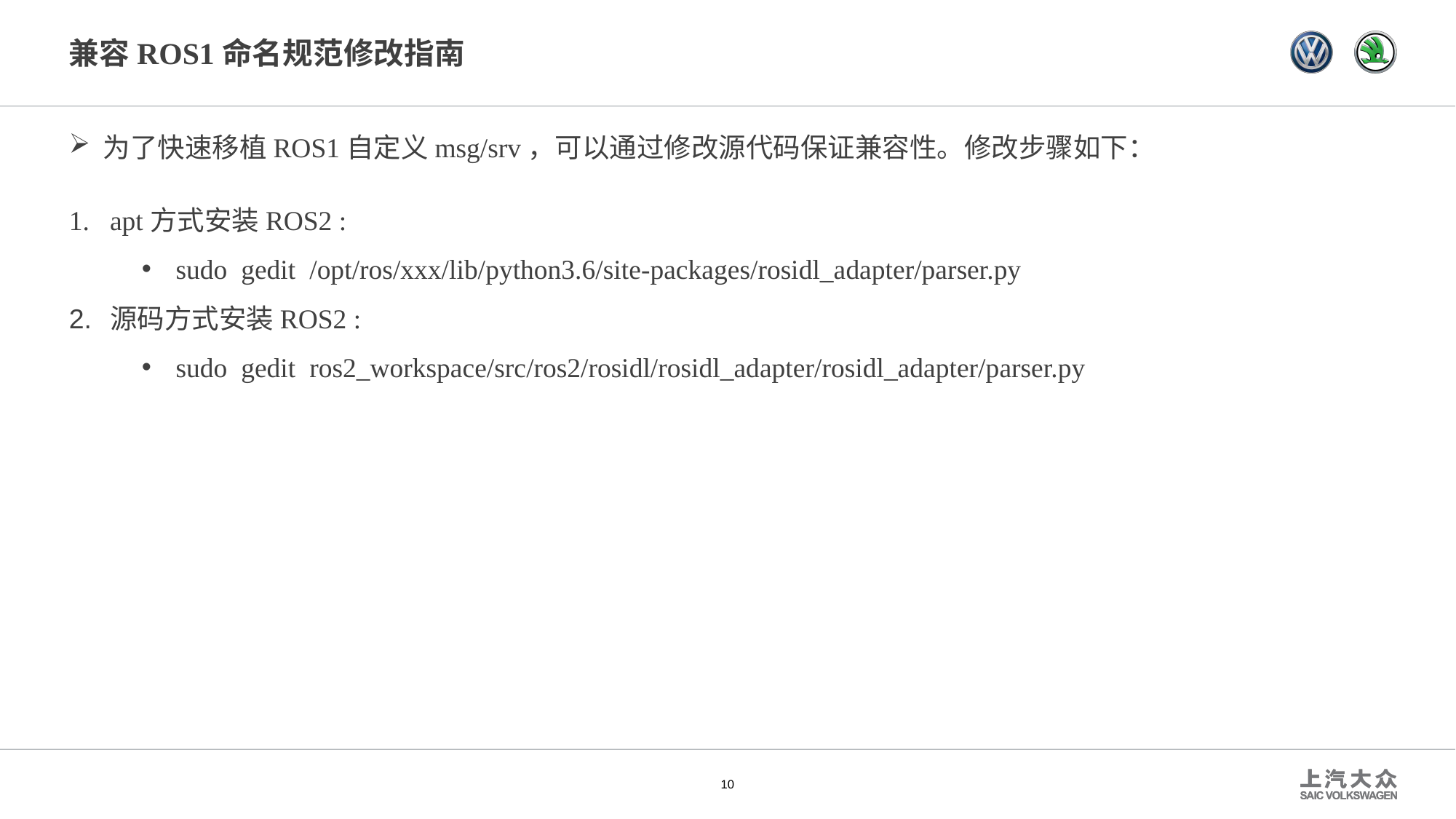

# 兼容ROS1命名规范修改指南
为了快速移植ROS1自定义msg/srv，可以通过修改源代码保证兼容性。修改步骤如下：
apt方式安装ROS2 :
sudo  gedit  /opt/ros/xxx/lib/python3.6/site-packages/rosidl_adapter/parser.py
源码方式安装ROS2 :
sudo  gedit  ros2_workspace/src/ros2/rosidl/rosidl_adapter/rosidl_adapter/parser.py
10